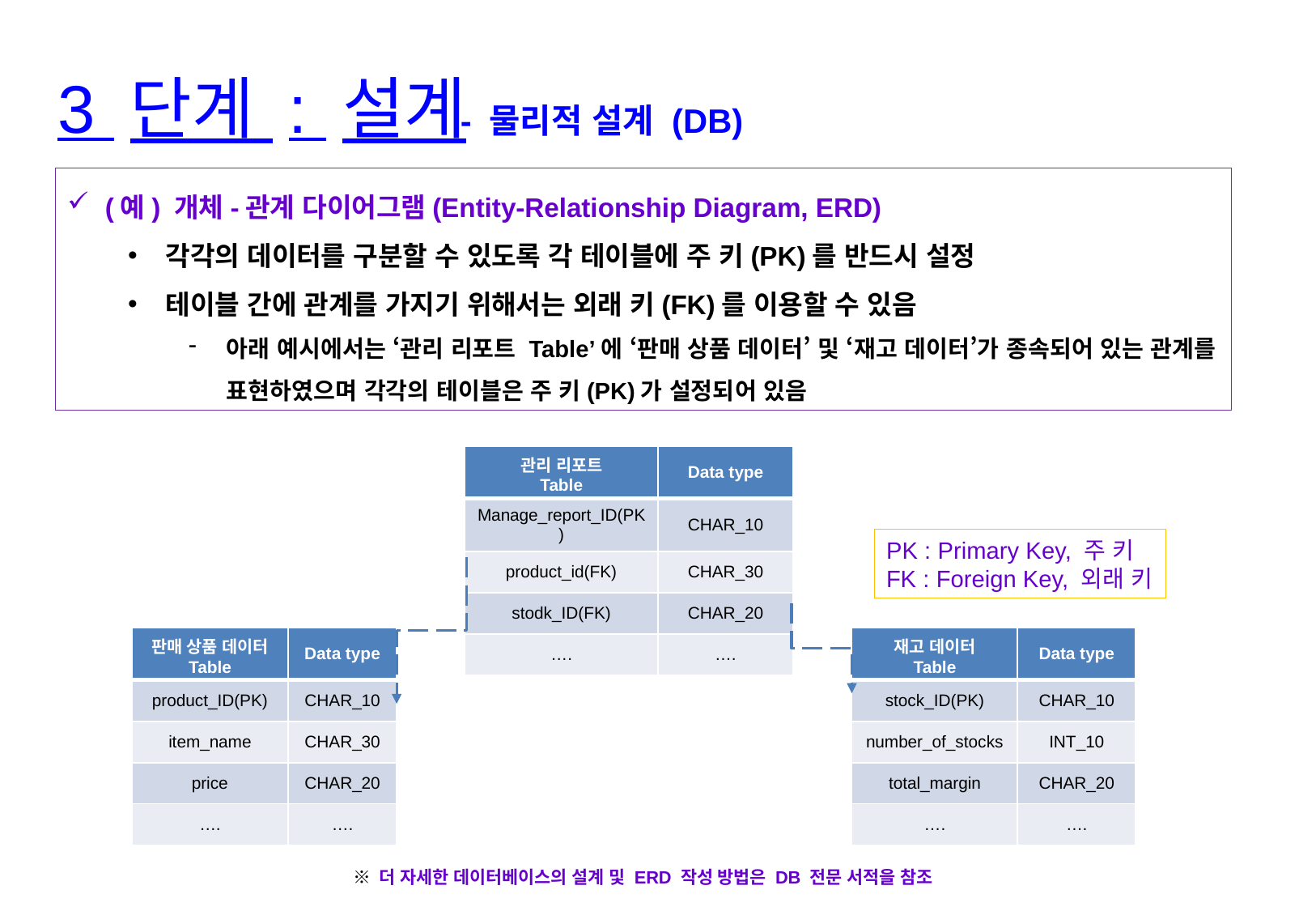

3 단계 : 설계
- 물리적 설계 (DB)
(예) 개체-관계 다이어그램(Entity-Relationship Diagram, ERD)
각각의 데이터를 구분할 수 있도록 각 테이블에 주 키(PK)를 반드시 설정
테이블 간에 관계를 가지기 위해서는 외래 키(FK)를 이용할 수 있음
아래 예시에서는 ‘관리 리포트 Table’에 ‘판매 상품 데이터’ 및 ‘재고 데이터’가 종속되어 있는 관계를 표현하였으며 각각의 테이블은 주 키(PK)가 설정되어 있음
| 관리 리포트 Table | Data type |
| --- | --- |
| Manage\_report\_ID(PK) | CHAR\_10 |
| product\_id(FK) | CHAR\_30 |
| stodk\_ID(FK) | CHAR\_20 |
| …. | …. |
PK : Primary Key, 주 키
FK : Foreign Key, 외래 키
| 판매 상품 데이터 Table | Data type |
| --- | --- |
| product\_ID(PK) | CHAR\_10 |
| item\_name | CHAR\_30 |
| price | CHAR\_20 |
| …. | …. |
| 재고 데이터 Table | Data type |
| --- | --- |
| stock\_ID(PK) | CHAR\_10 |
| number\_of\_stocks | INT\_10 |
| total\_margin | CHAR\_20 |
| …. | …. |
※ 더 자세한 데이터베이스의 설계 및 ERD 작성 방법은 DB 전문 서적을 참조